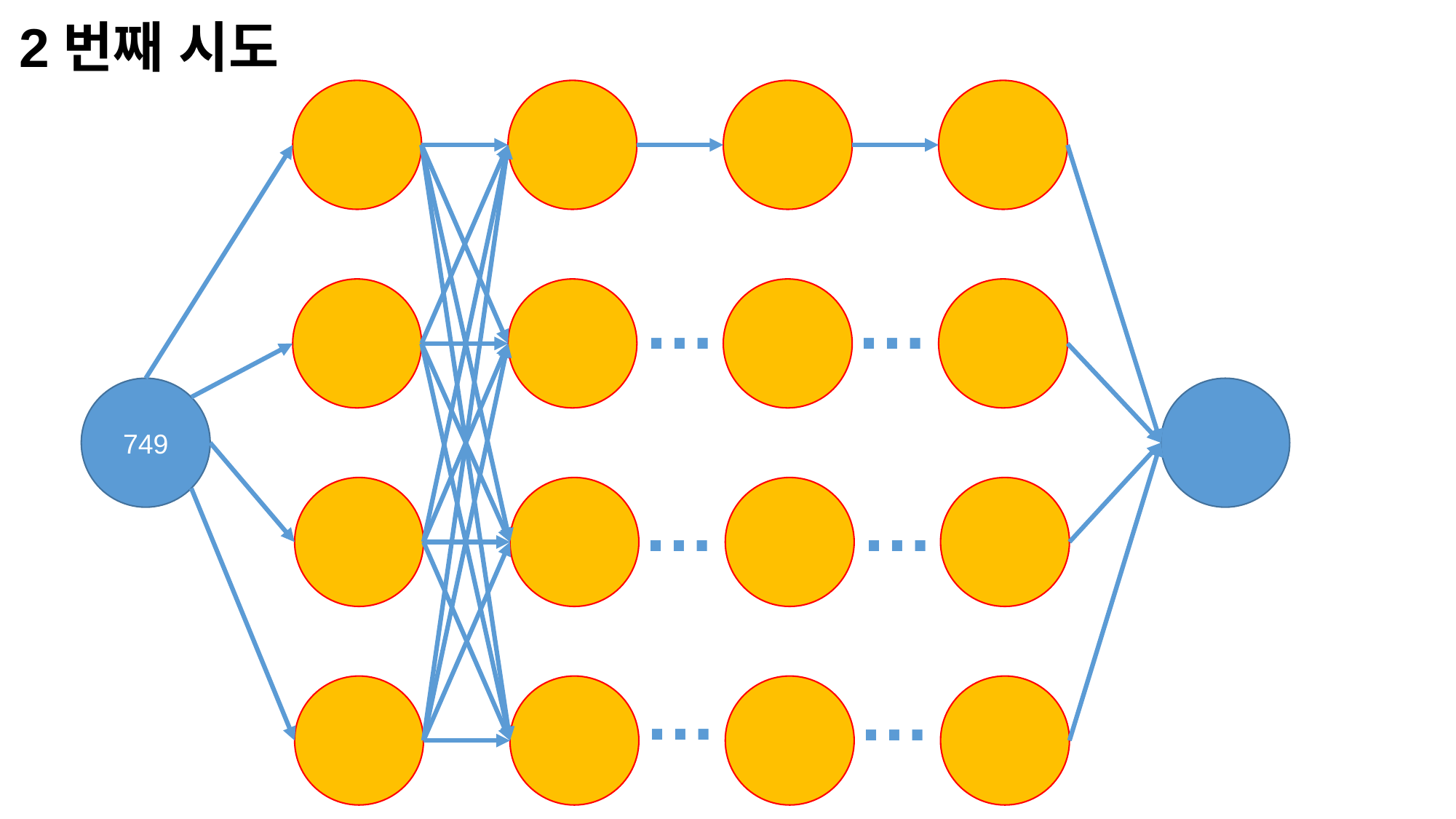

2번째 시도

…
…

749

…
…

…
…